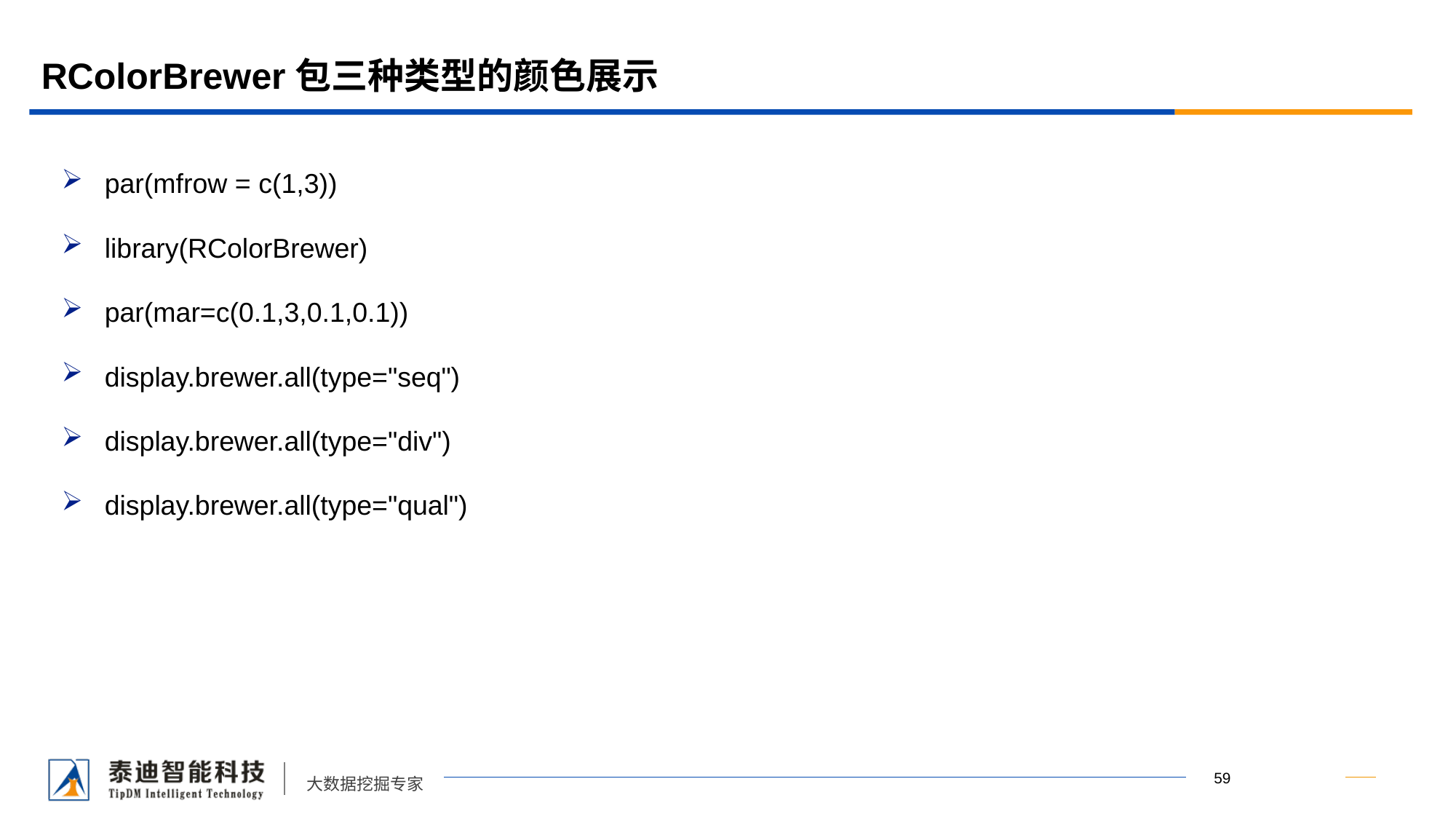

# RColorBrewer包三种类型的颜色展示
par(mfrow = c(1,3))
library(RColorBrewer)
par(mar=c(0.1,3,0.1,0.1))
display.brewer.all(type="seq")
display.brewer.all(type="div")
display.brewer.all(type="qual")